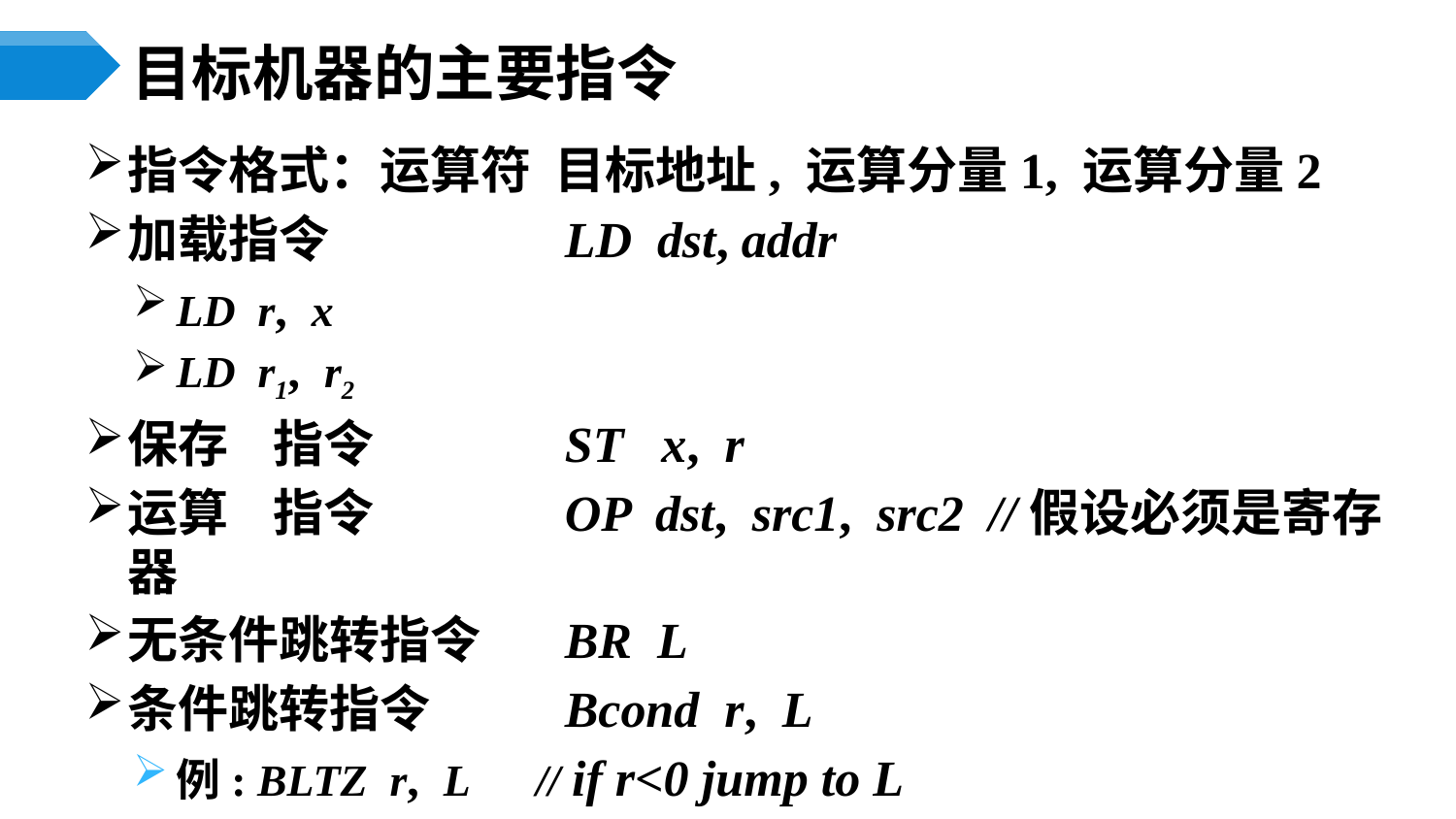

# 目标机器的主要指令
指令格式：运算符  目标地址, 运算分量1, 运算分量2
加载指令		LD  dst, addr
LD  r,  x
LD  r1,  r2
保存	指令	     	ST   x,  r
运算	指令	    	OP  dst,  src1,  src2  //假设必须是寄存器
无条件跳转指令	BR  L
条件跳转指令	Bcond  r,  L
例: BLTZ  r,  L      // if r<0 jump to L